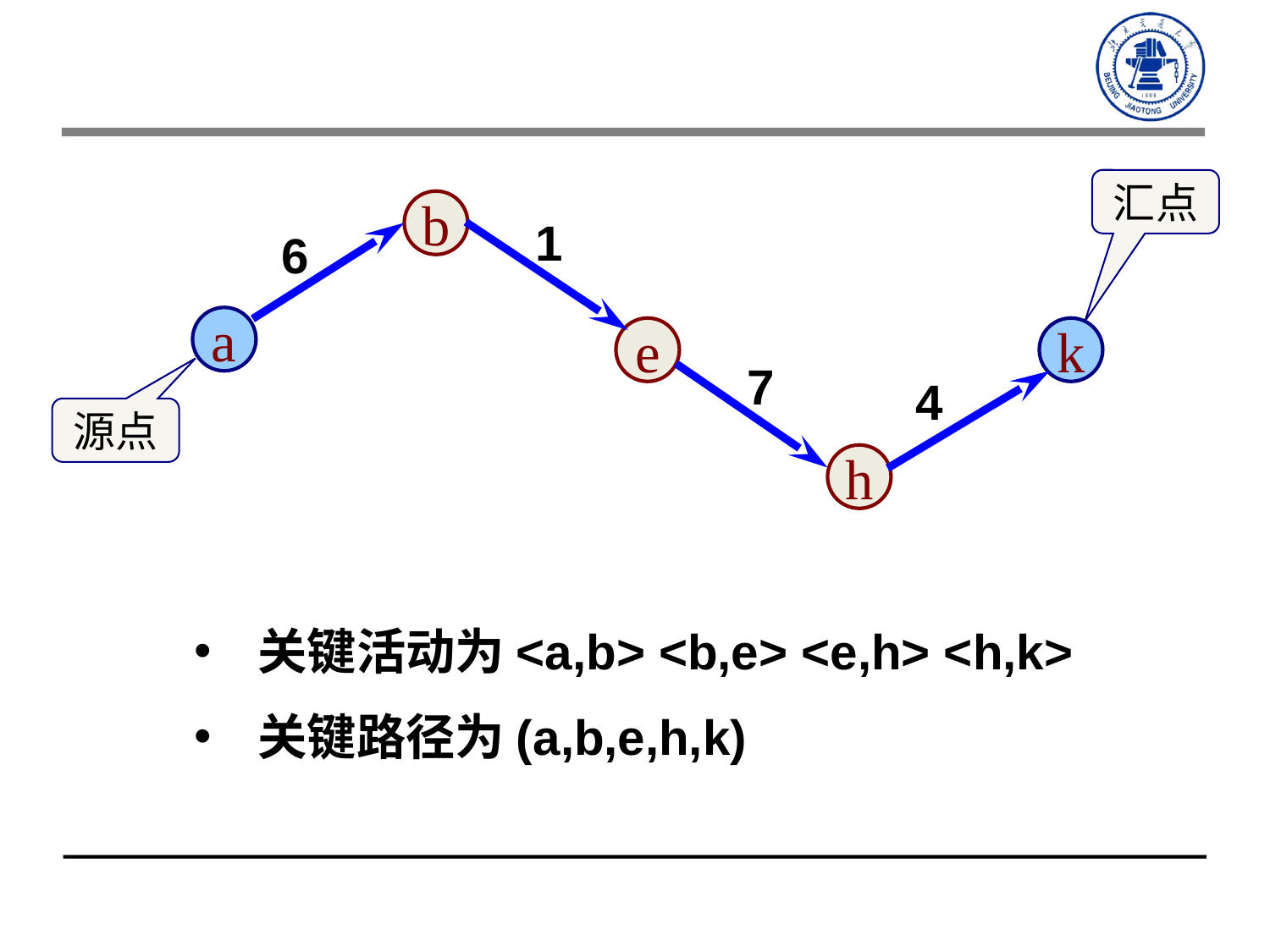

汇点
b
1
6

a
e
k
7
4

源点
h
关键活动为<a,b> <b,e> <e,h> <h,k>
关键路径为(a,b,e,h,k)